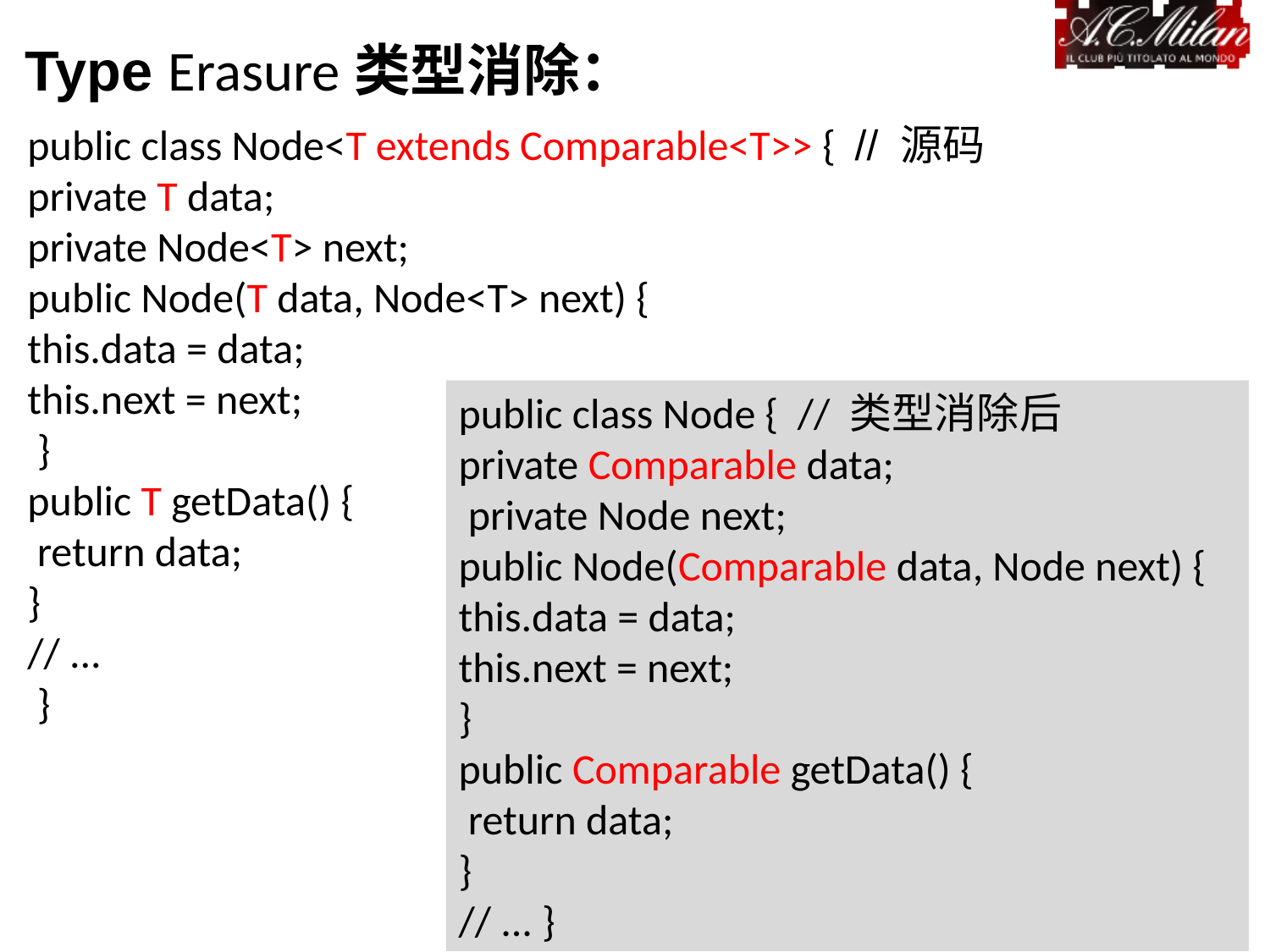

Type Erasure类型消除：
public class Node<T extends Comparable<T>> {  // 源码
private T data;
private Node<T> next;
public Node(T data, Node<T> next) {
this.data = data;
this.next = next;
 }
public T getData() {
 return data;
}
// ...
 }
public class Node {  // 类型消除后
private Comparable data;
 private Node next;
public Node(Comparable data, Node next) {
this.data = data;
this.next = next;
}
public Comparable getData() {
 return data;
}
// ... }
41